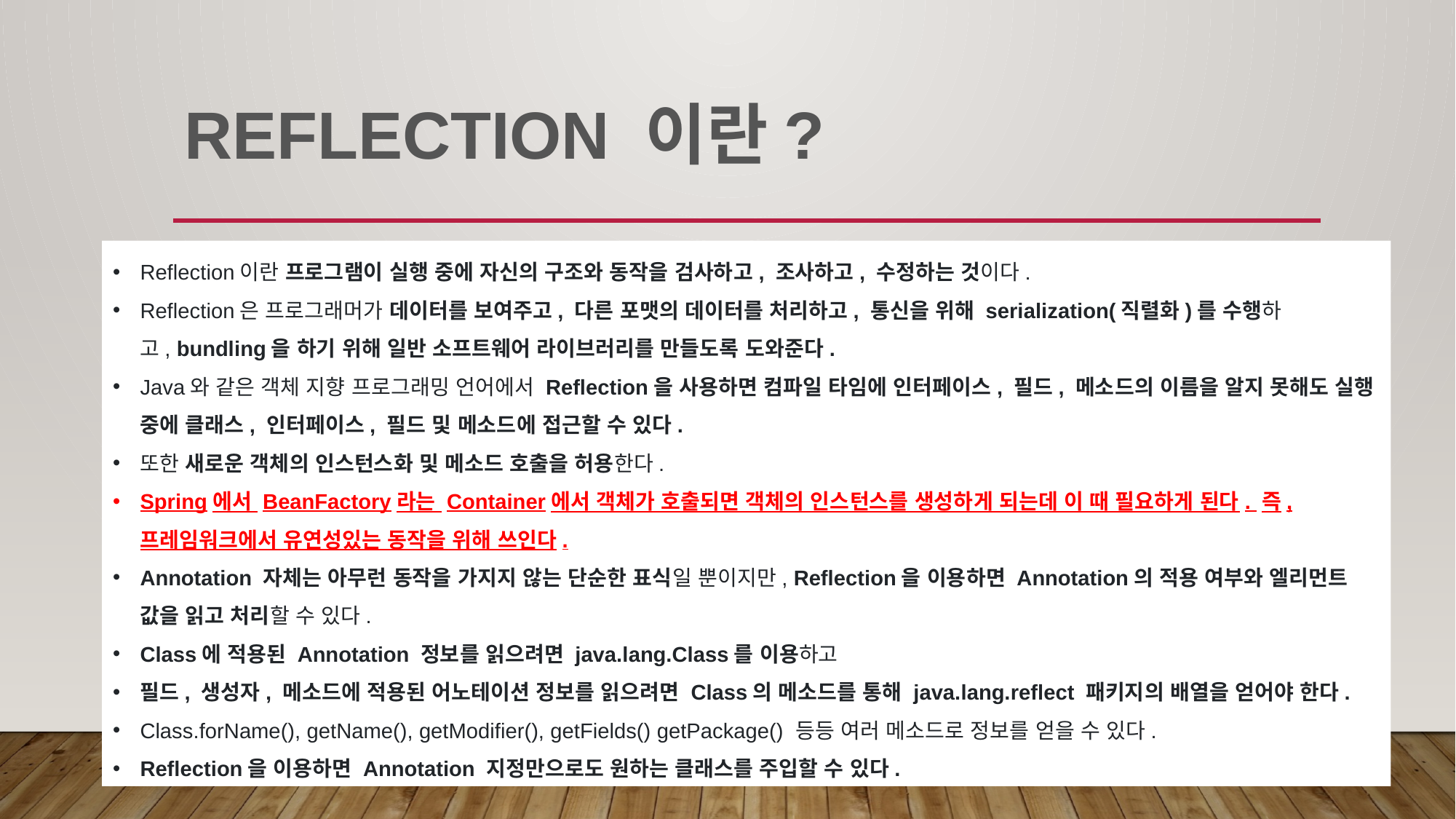

# Reflection 이란?
Reflection이란 프로그램이 실행 중에 자신의 구조와 동작을 검사하고, 조사하고, 수정하는 것이다.
Reflection은 프로그래머가 데이터를 보여주고, 다른 포맷의 데이터를 처리하고, 통신을 위해 serialization(직렬화)를 수행하고, bundling을 하기 위해 일반 소프트웨어 라이브러리를 만들도록 도와준다.
Java와 같은 객체 지향 프로그래밍 언어에서 Reflection을 사용하면 컴파일 타임에 인터페이스, 필드, 메소드의 이름을 알지 못해도 실행 중에 클래스, 인터페이스, 필드 및 메소드에 접근할 수 있다.
또한 새로운 객체의 인스턴스화 및 메소드 호출을 허용한다.
Spring에서 BeanFactory라는 Container에서 객체가 호출되면 객체의 인스턴스를 생성하게 되는데 이 때 필요하게 된다. 즉, 프레임워크에서 유연성있는 동작을 위해 쓰인다.
Annotation 자체는 아무런 동작을 가지지 않는 단순한 표식일 뿐이지만, Reflection을 이용하면 Annotation의 적용 여부와 엘리먼트 값을 읽고 처리할 수 있다.
Class에 적용된 Annotation 정보를 읽으려면 java.lang.Class를 이용하고
필드, 생성자, 메소드에 적용된 어노테이션 정보를 읽으려면 Class의 메소드를 통해 java.lang.reflect 패키지의 배열을 얻어야 한다.
Class.forName(), getName(), getModifier(), getFields() getPackage() 등등 여러 메소드로 정보를 얻을 수 있다.
Reflection을 이용하면 Annotation 지정만으로도 원하는 클래스를 주입할 수 있다.